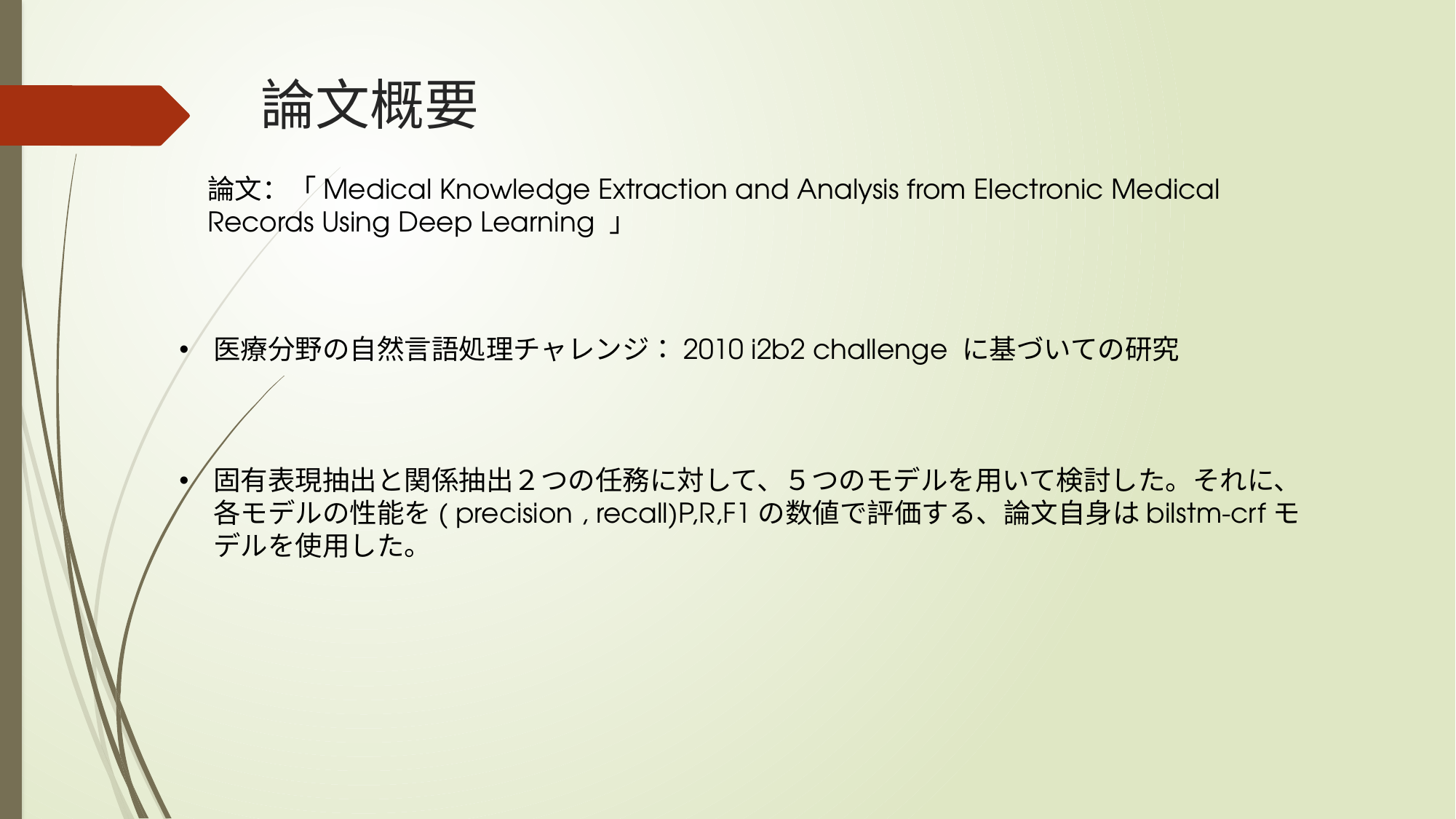

# 論文概要
論文：「Medical Knowledge Extraction and Analysis from Electronic Medical Records Using Deep Learning 」

医療分野の自然言語処理チャレンジ：2010 i2b2 challenge に基づいての研究

固有表現抽出と関係抽出２つの任務に対して、５つのモデルを用いて検討した。それに、各モデルの性能を( precision , recall)P,R,F1の数値で評価する、論文自身はbilstm-crfモデルを使用した。